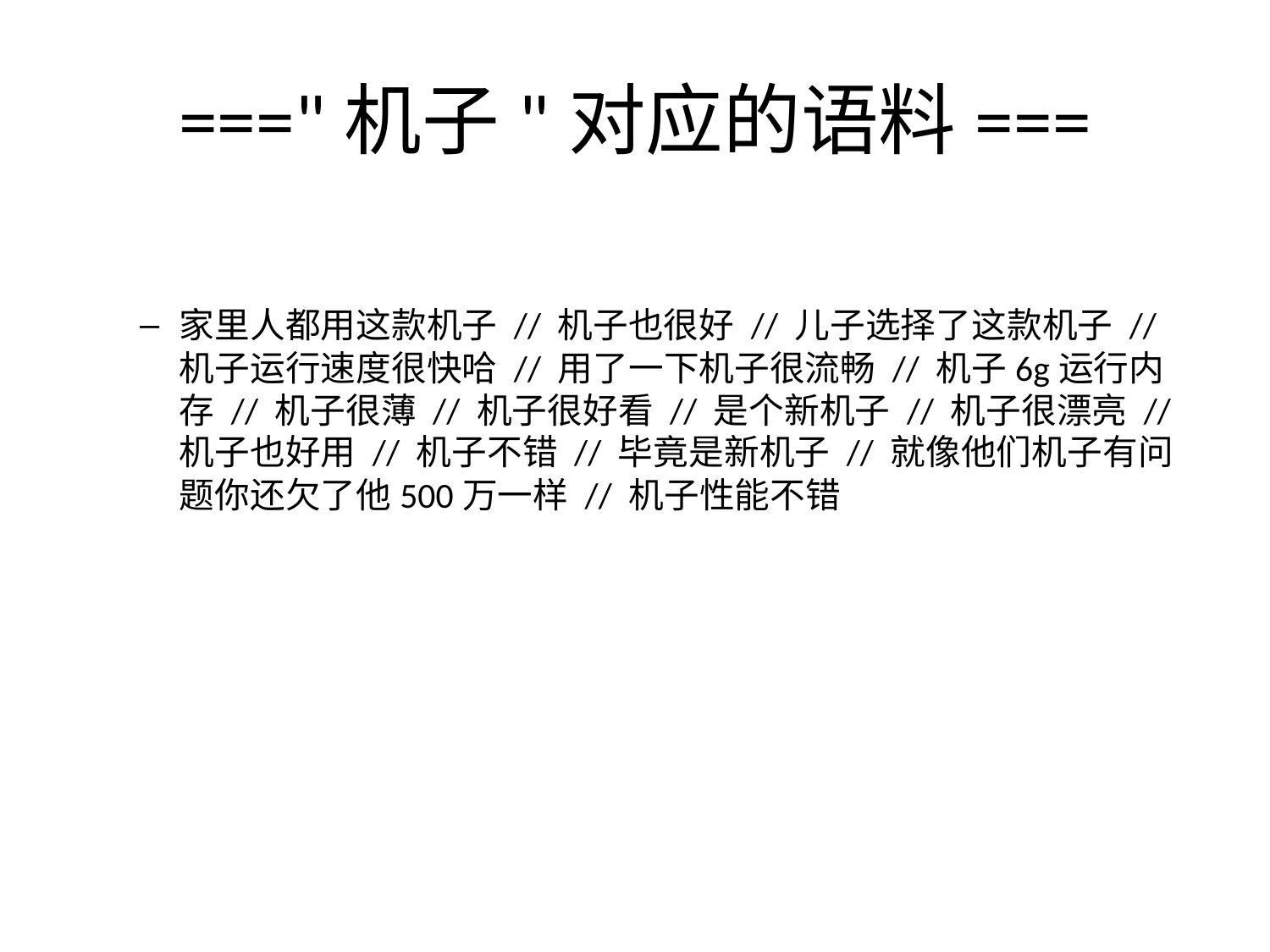

# ==="机子"对应的语料===

家里人都用这款机子 // 机子也很好 // 儿子选择了这款机子 // 机子运行速度很快哈 // 用了一下机子很流畅 // 机子6g运行内存 // 机子很薄 // 机子很好看 // 是个新机子 // 机子很漂亮 // 机子也好用 // 机子不错 // 毕竟是新机子 // 就像他们机子有问题你还欠了他500万一样 // 机子性能不错